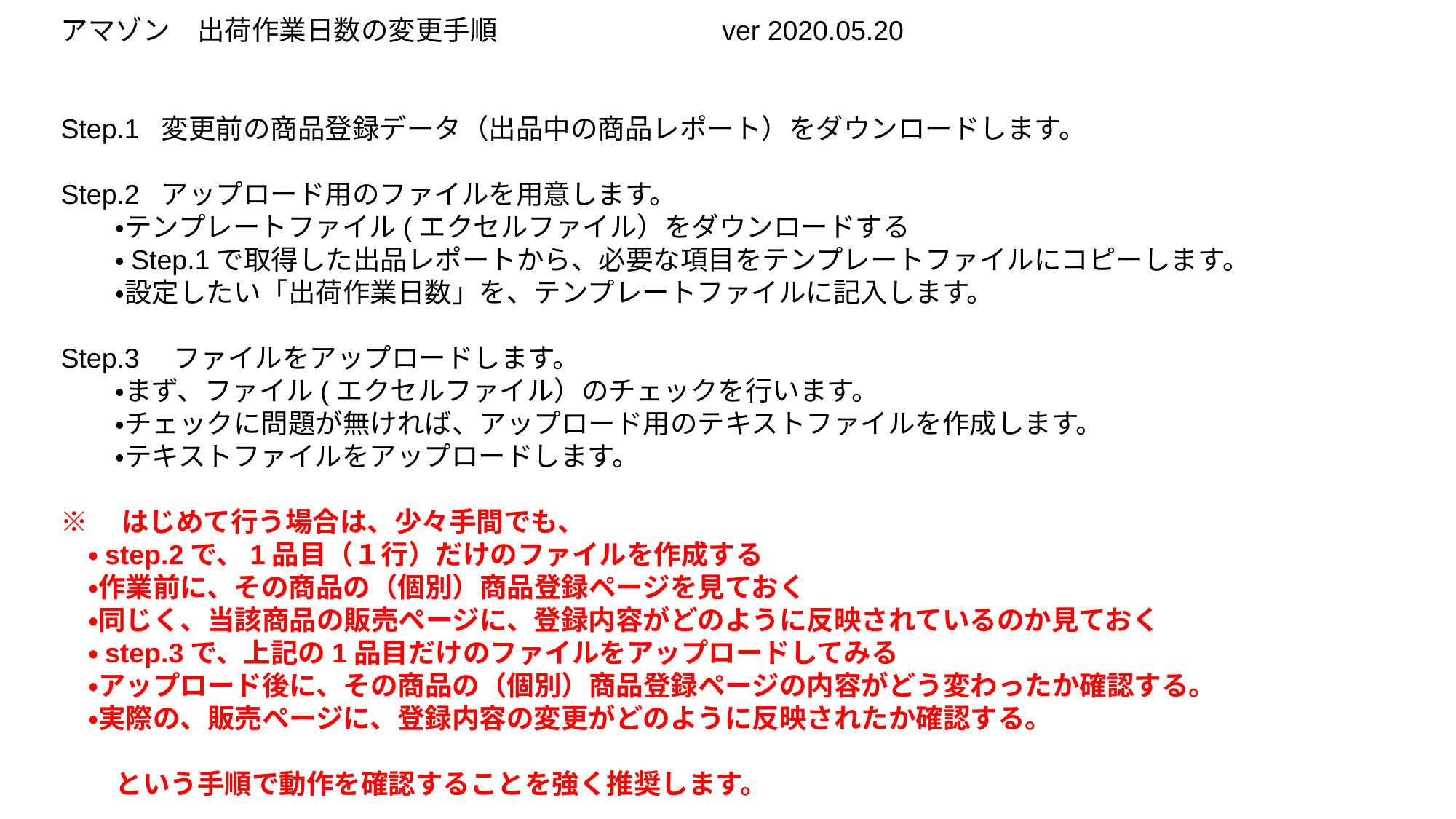

アマゾン　出荷作業日数の変更手順　　　　　　　　ver 2020.05.20

Step.1  変更前の商品登録データ（出品中の商品レポート）をダウンロードします。

Step.2  アップロード用のファイルを用意します。
　　・テンプレートファイル(エクセルファイル）をダウンロードする
　　・Step.1で取得した出品レポートから、必要な項目をテンプレートファイルにコピーします。
　　・設定したい「出荷作業日数」を、テンプレートファイルに記入します。

Step.3　ファイルをアップロードします。
　　・まず、ファイル(エクセルファイル）のチェックを行います。
　　・チェックに問題が無ければ、アップロード用のテキストファイルを作成します。
　　・テキストファイルをアップロードします。

※　はじめて行う場合は、少々手間でも、
　・step.2で、1品目（１行）だけのファイルを作成する
　・作業前に、その商品の（個別）商品登録ページを見ておく
　・同じく、当該商品の販売ページに、登録内容がどのように反映されているのか見ておく
　・step.3で、上記の1品目だけのファイルをアップロードしてみる
　・アップロード後に、その商品の（個別）商品登録ページの内容がどう変わったか確認する。
　・実際の、販売ページに、登録内容の変更がどのように反映されたか確認する。

　　という手順で動作を確認することを強く推奨します。